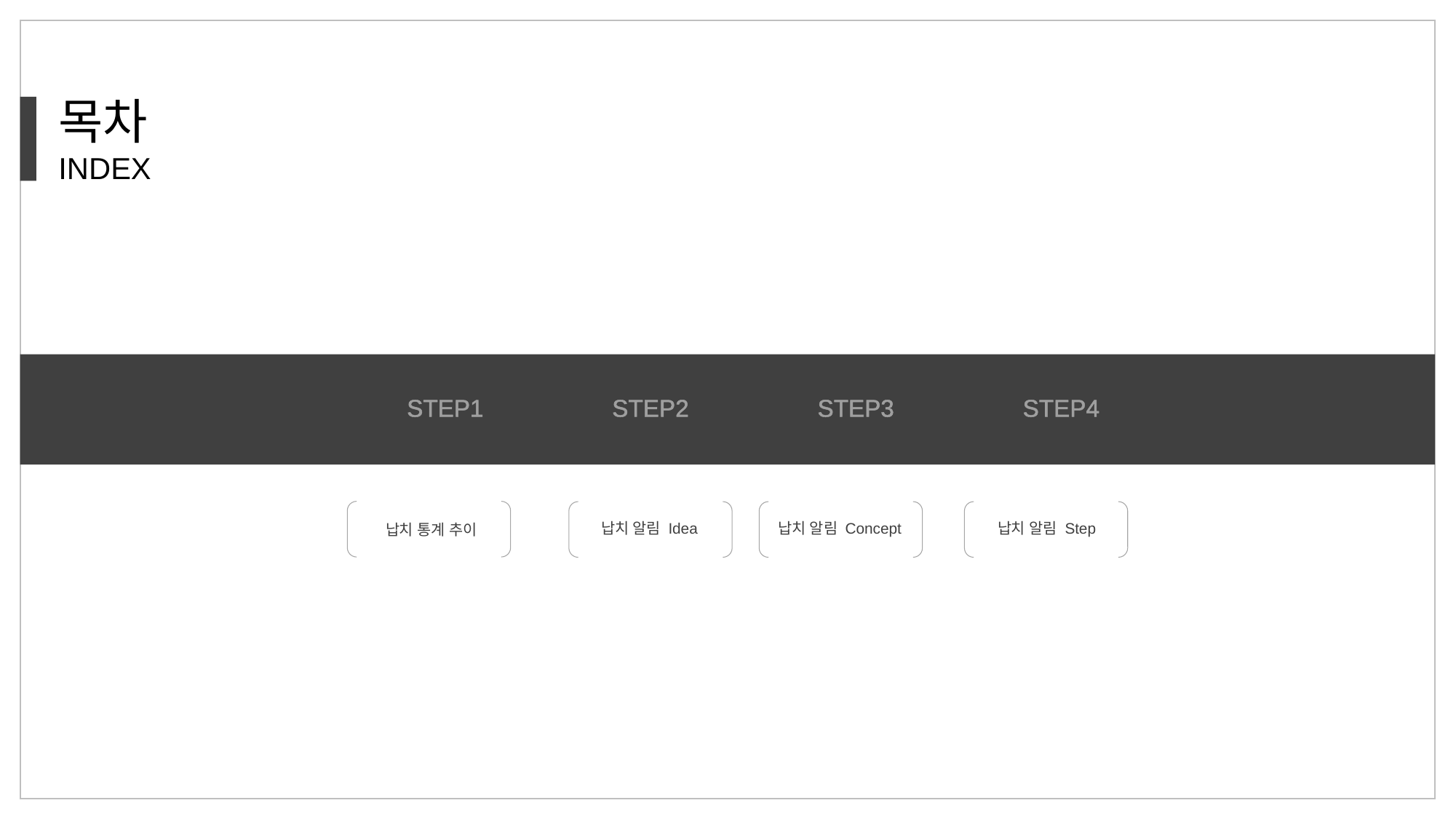

목차
INDEX

STEP1
STEP2
STEP3
STEP4

납치 통계 추이

납치 알림 Idea

납치 알림 Concept

납치 알림 Step